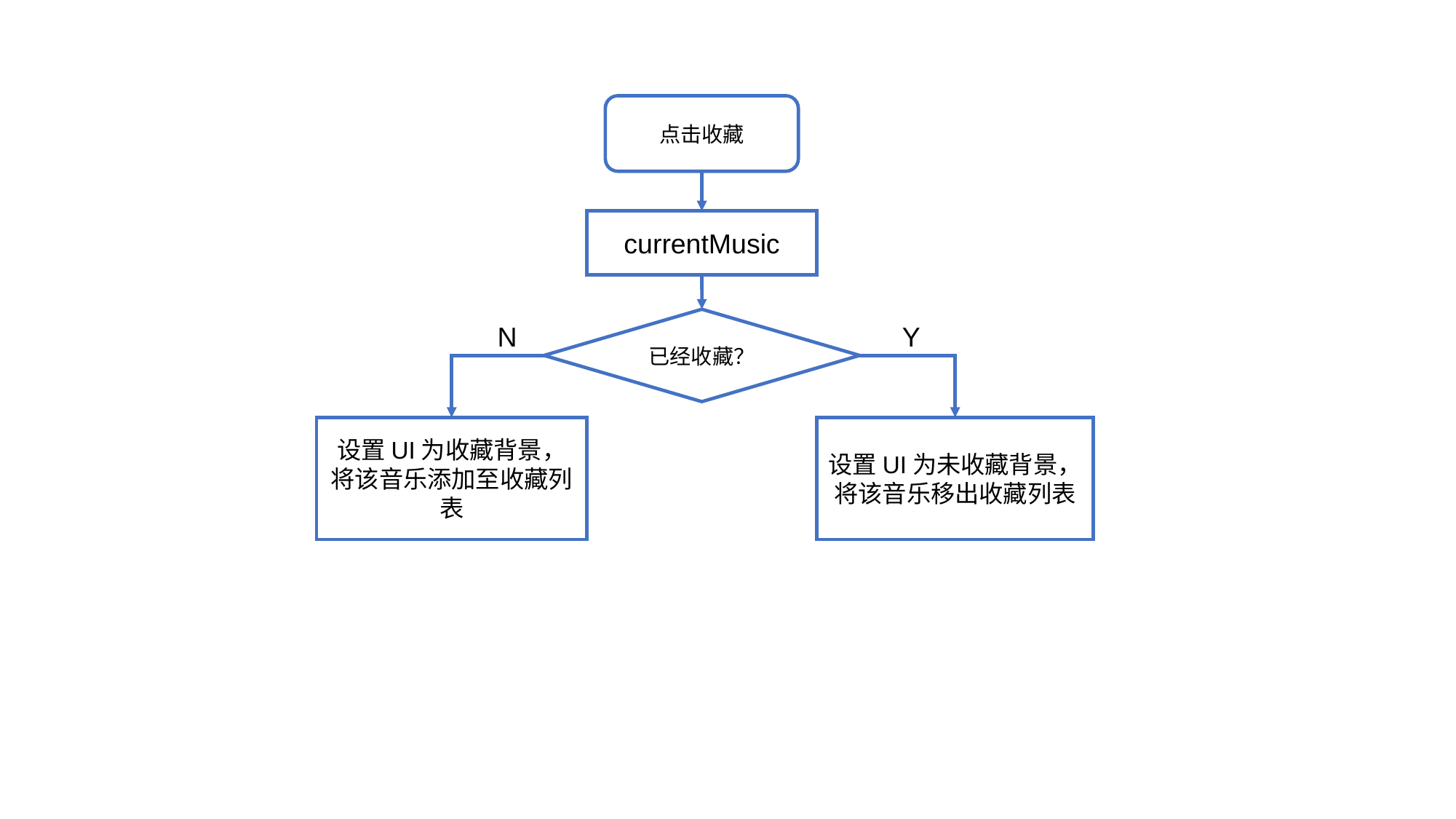

点击收藏
currentMusic
已经收藏？
N
Y
设置UI为收藏背景，将该音乐添加至收藏列表
设置UI为未收藏背景，将该音乐移出收藏列表